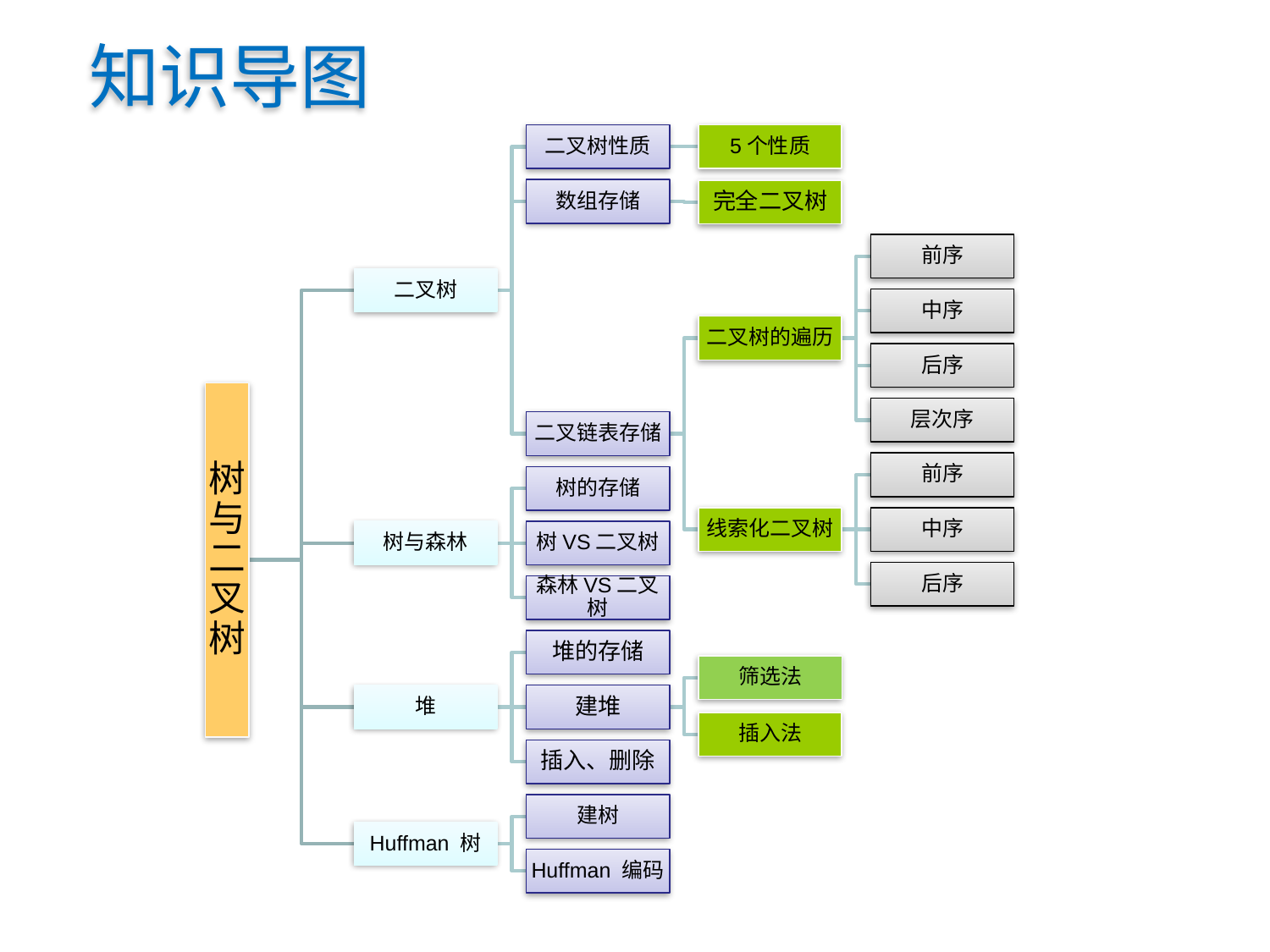

知识导图

树与二叉树
二叉树
二叉树性质
5个性质
数组存储
完全二叉树
二叉链表存储
二叉树的遍历
前序
中序
后序
层次序
线索化二叉树
前序
中序
后序
树与森林
树的存储
树VS二叉树
森林VS二叉树
堆
堆的存储
建堆
筛选法
插入法
插入、删除
Huffman 树
建树
Huffman 编码